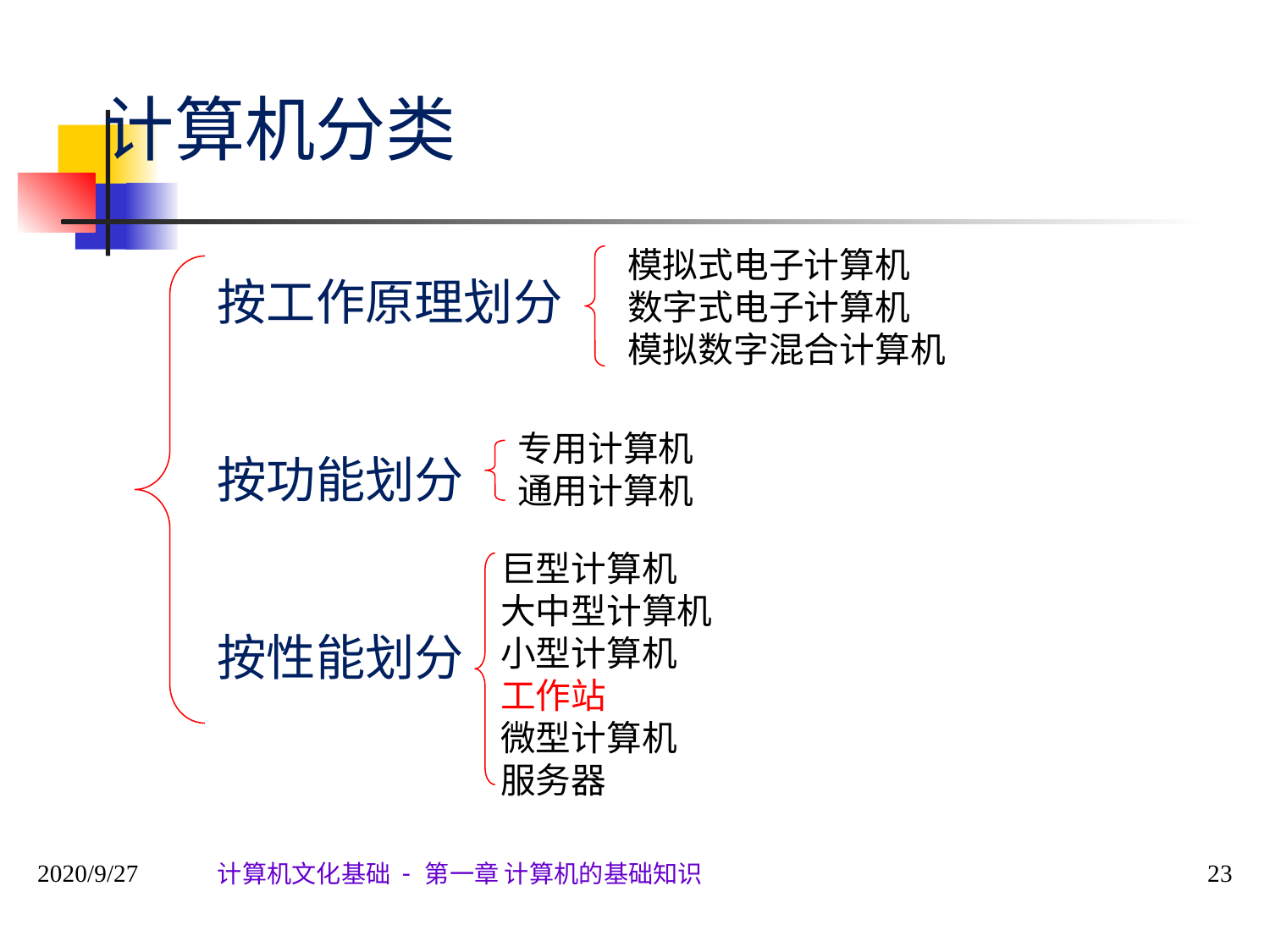

计算机分类
模拟式电子计算机
数字式电子计算机
模拟数字混合计算机

按工作原理划分

按功能划分

按性能划分
专用计算机
通用计算机

巨型计算机
大中型计算机
小型计算机
工作站
微型计算机
服务器

2020/9/27
23
计算机文化基础 - 第一章 计算机的基础知识